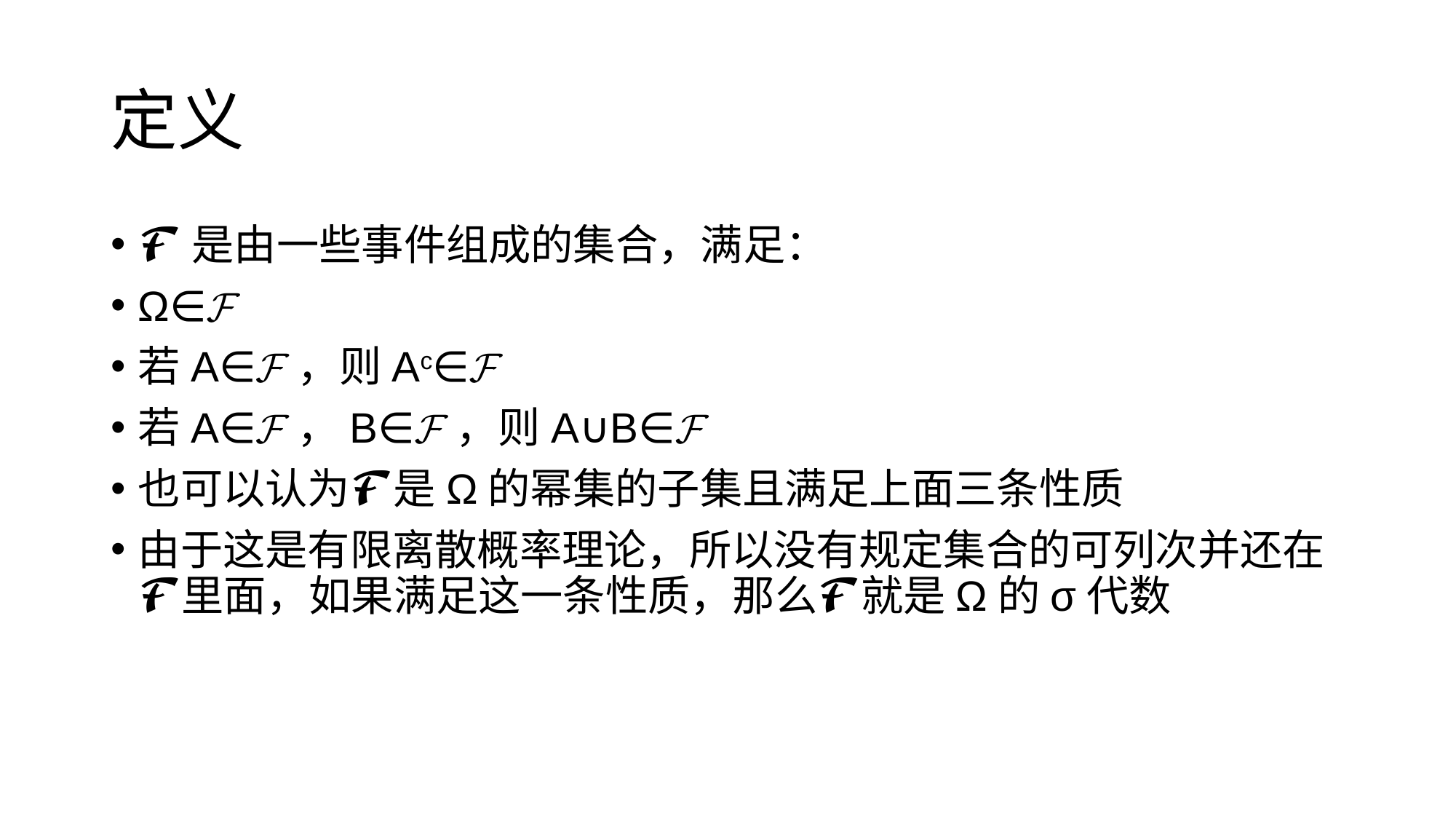

# 定义
𝓕是由一些事件组成的集合，满足：
Ω∈𝓕
若A∈𝓕，则Ac∈𝓕
若A∈𝓕，B∈𝓕，则A∪B∈𝓕
也可以认为𝓕是Ω的幂集的子集且满足上面三条性质
由于这是有限离散概率理论，所以没有规定集合的可列次并还在𝓕里面，如果满足这一条性质，那么𝓕就是Ω的σ代数